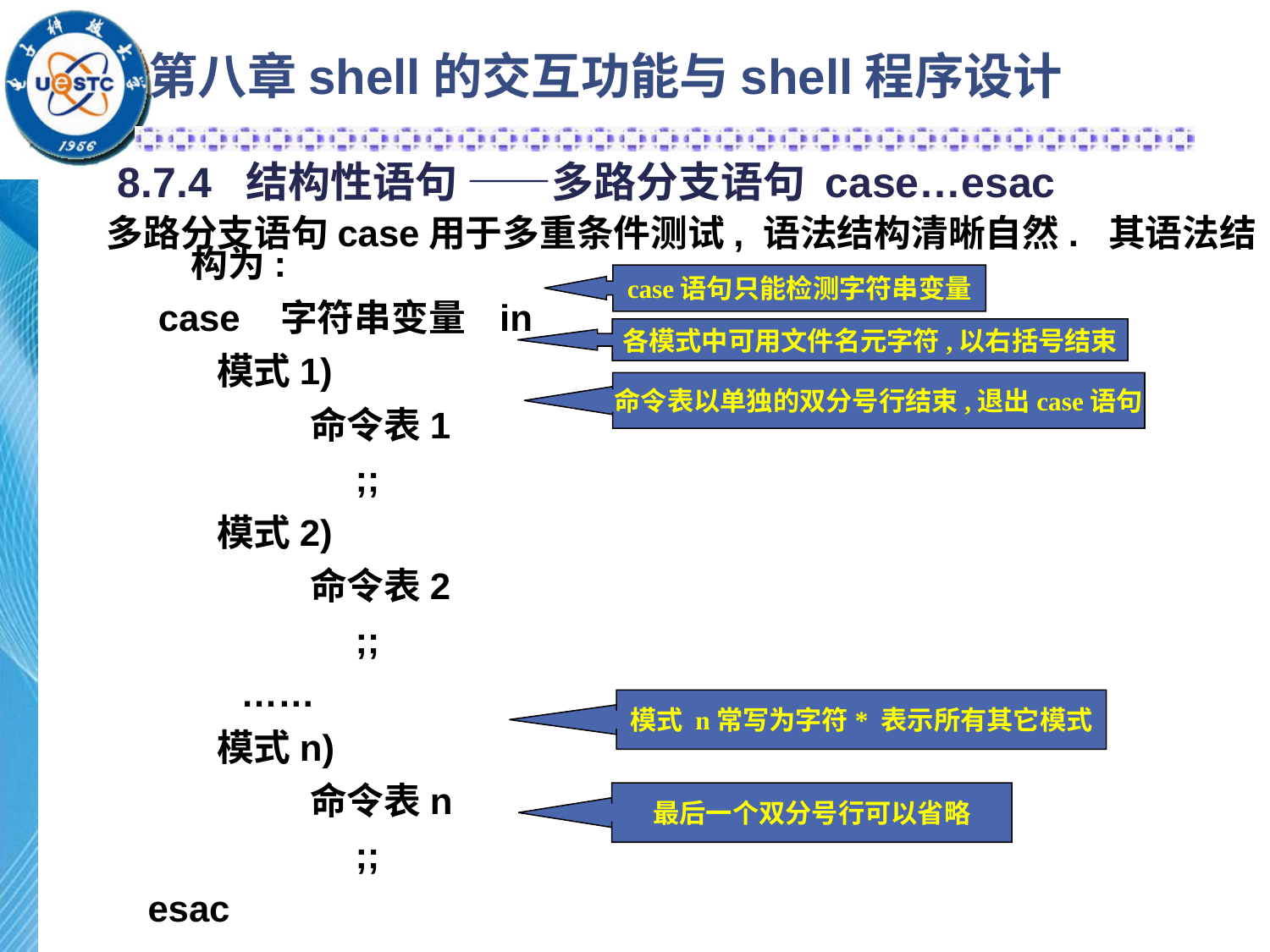

# 第八章shell的交互功能与shell程序设计
8.7.4  结构性语句 ——多路分支语句 case…esac
多路分支语句case用于多重条件测试, 语法结构清晰自然.  其语法结构为:
     case   字符串变量   in
            模式1)
                       命令表1
                        ;;
            模式2)
                       命令表2
                        ;;
             ……
            模式n)
                       命令表n
                        ;;
    esac
case语句只能检测字符串变量
各模式中可用文件名元字符,以右括号结束
命令表以单独的双分号行结束,退出case语句
模式 n常写为字符* 表示所有其它模式
最后一个双分号行可以省略